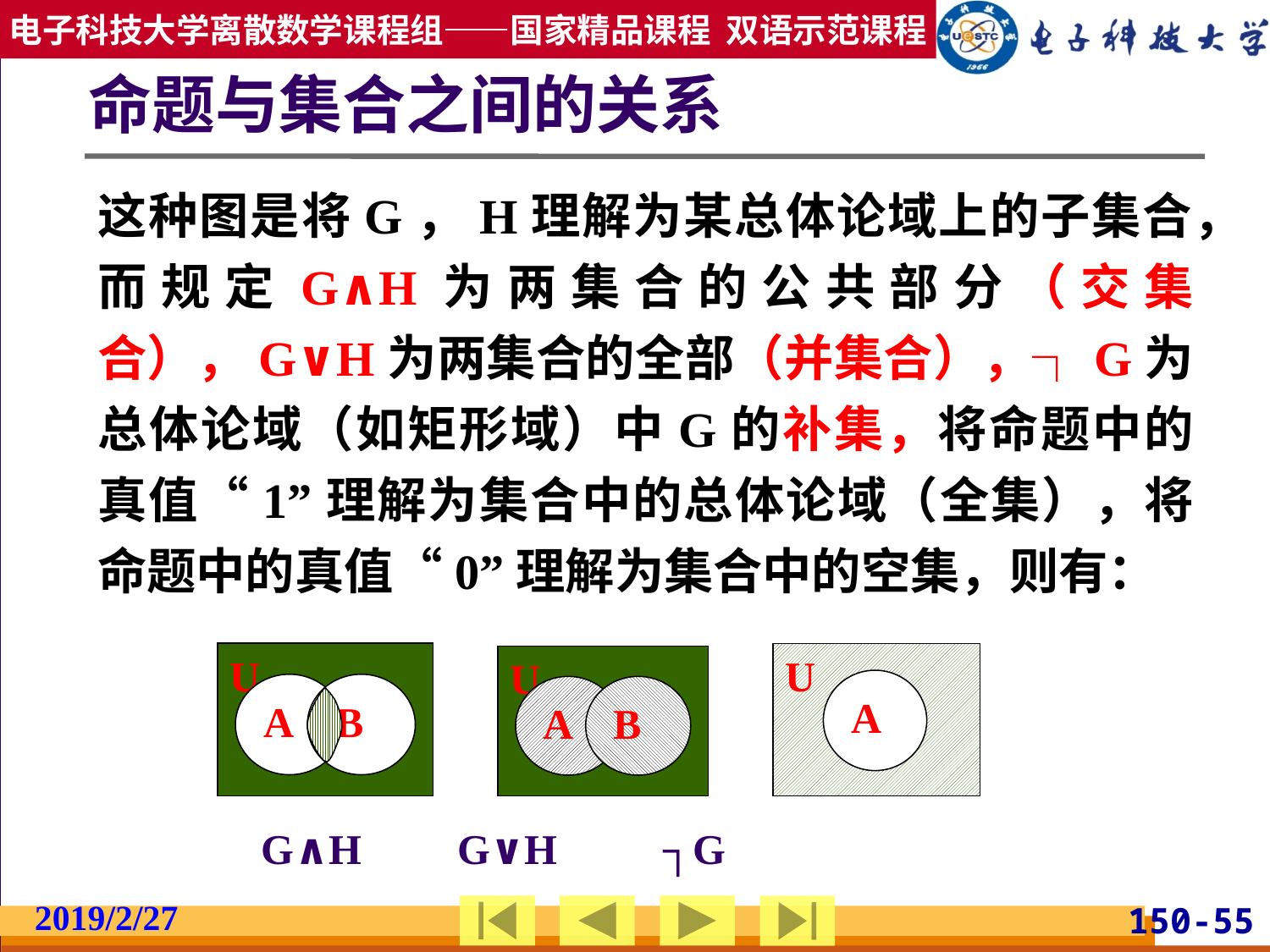

命题与集合之间的关系
这种图是将G，H理解为某总体论域上的子集合，而规定G∧H为两集合的公共部分（交集合），G∨H为两集合的全部（并集合），┐G为总体论域（如矩形域）中G的补集，将命题中的真值“1”理解为集合中的总体论域（全集），将命题中的真值“0”理解为集合中的空集，则有：
U
A
B

U
A
U
A
B
  G∧H         G∨H          ┐G
2019/2/27